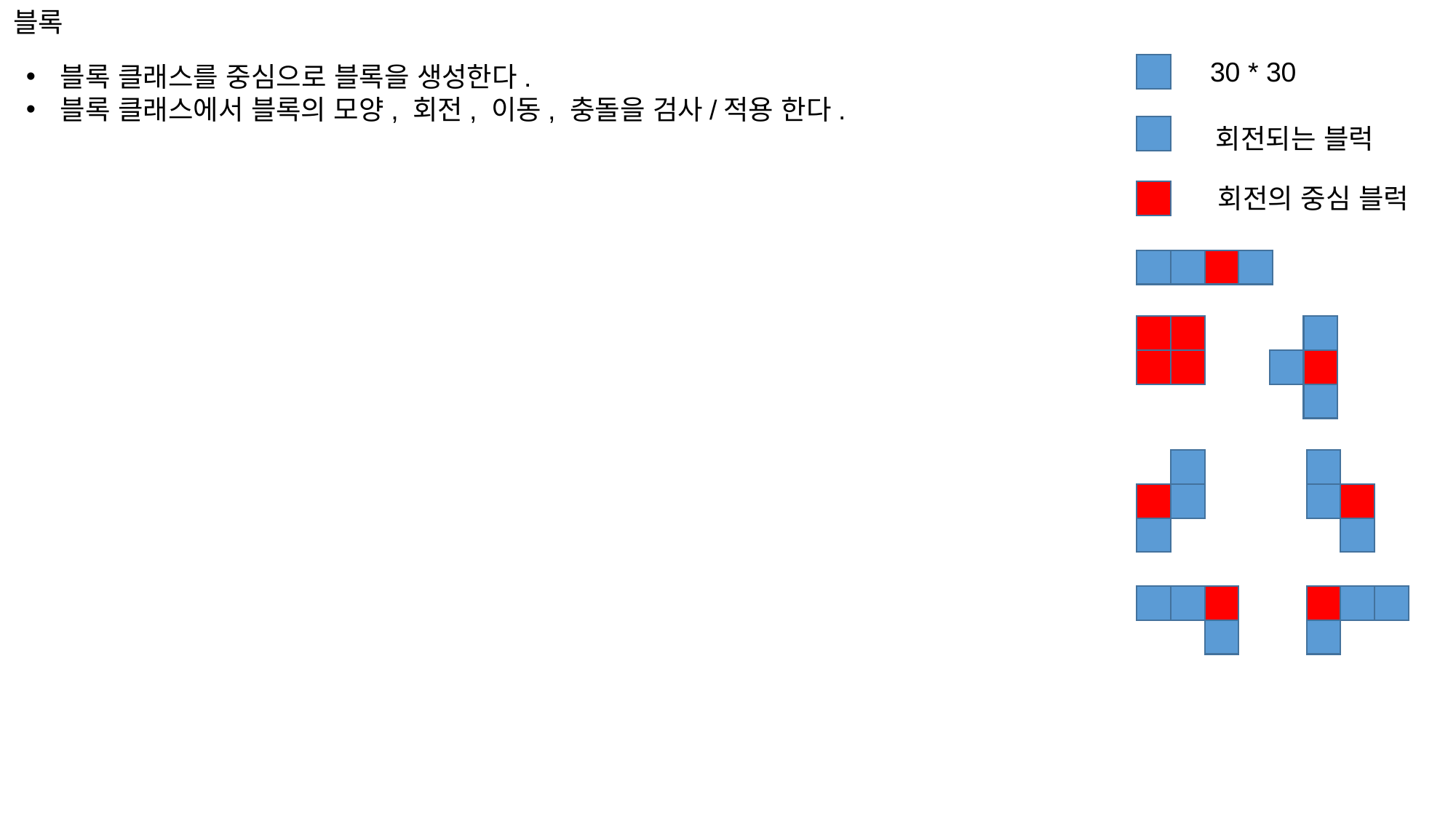

블록
30 * 30
블록 클래스를 중심으로 블록을 생성한다.
블록 클래스에서 블록의 모양, 회전, 이동, 충돌을 검사/적용 한다.

회전되는 블럭
회전의 중심 블럭